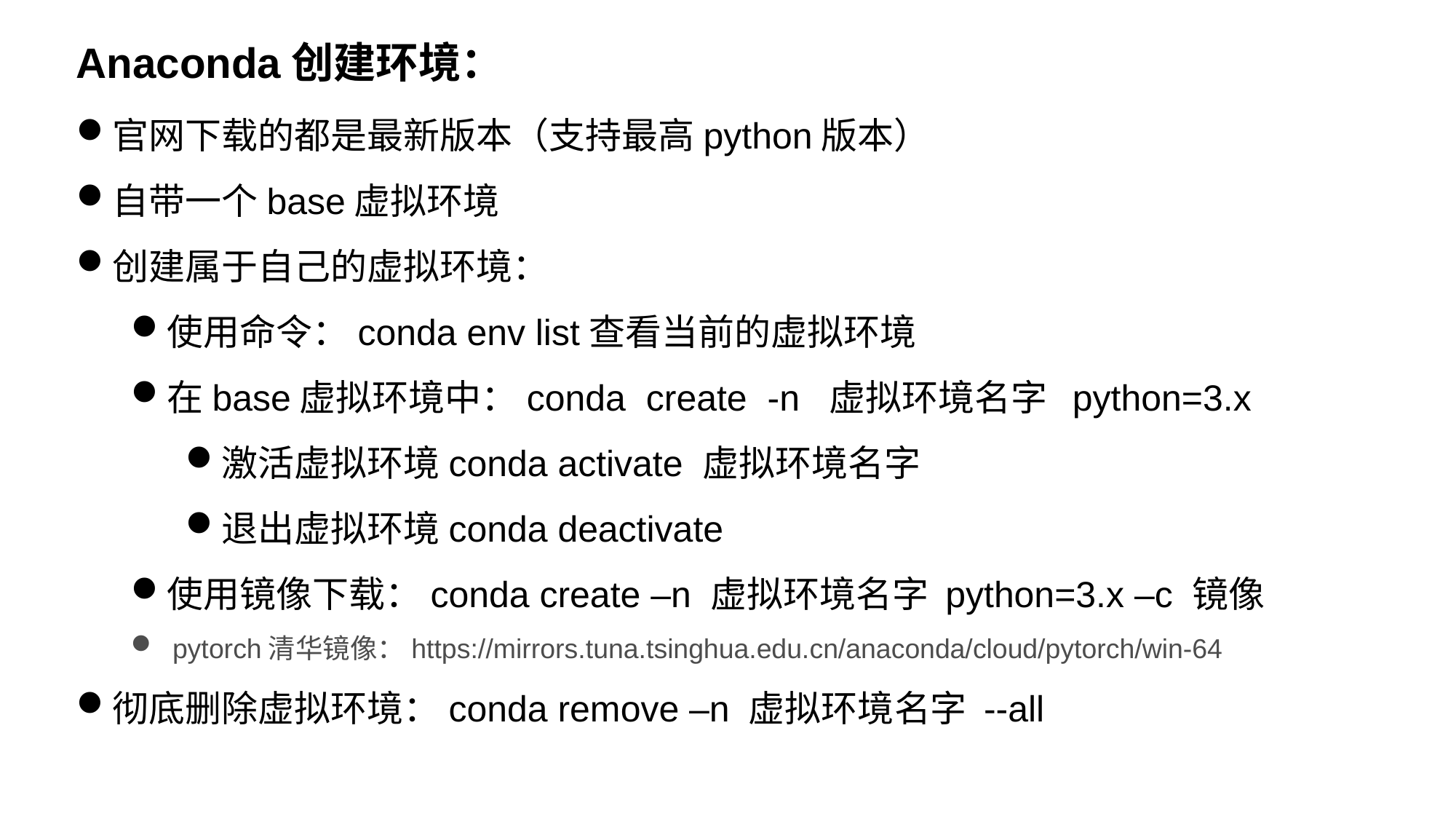

Anaconda创建环境：
官网下载的都是最新版本（支持最高python版本）
自带一个base虚拟环境
创建属于自己的虚拟环境：
使用命令：conda env list查看当前的虚拟环境
在base虚拟环境中：conda  create  -n  虚拟环境名字  python=3.x
激活虚拟环境conda activate 虚拟环境名字
退出虚拟环境conda deactivate
使用镜像下载：conda create –n 虚拟环境名字 python=3.x –c 镜像
 pytorch清华镜像：https://mirrors.tuna.tsinghua.edu.cn/anaconda/cloud/pytorch/win-64
彻底删除虚拟环境：conda remove –n 虚拟环境名字 --all